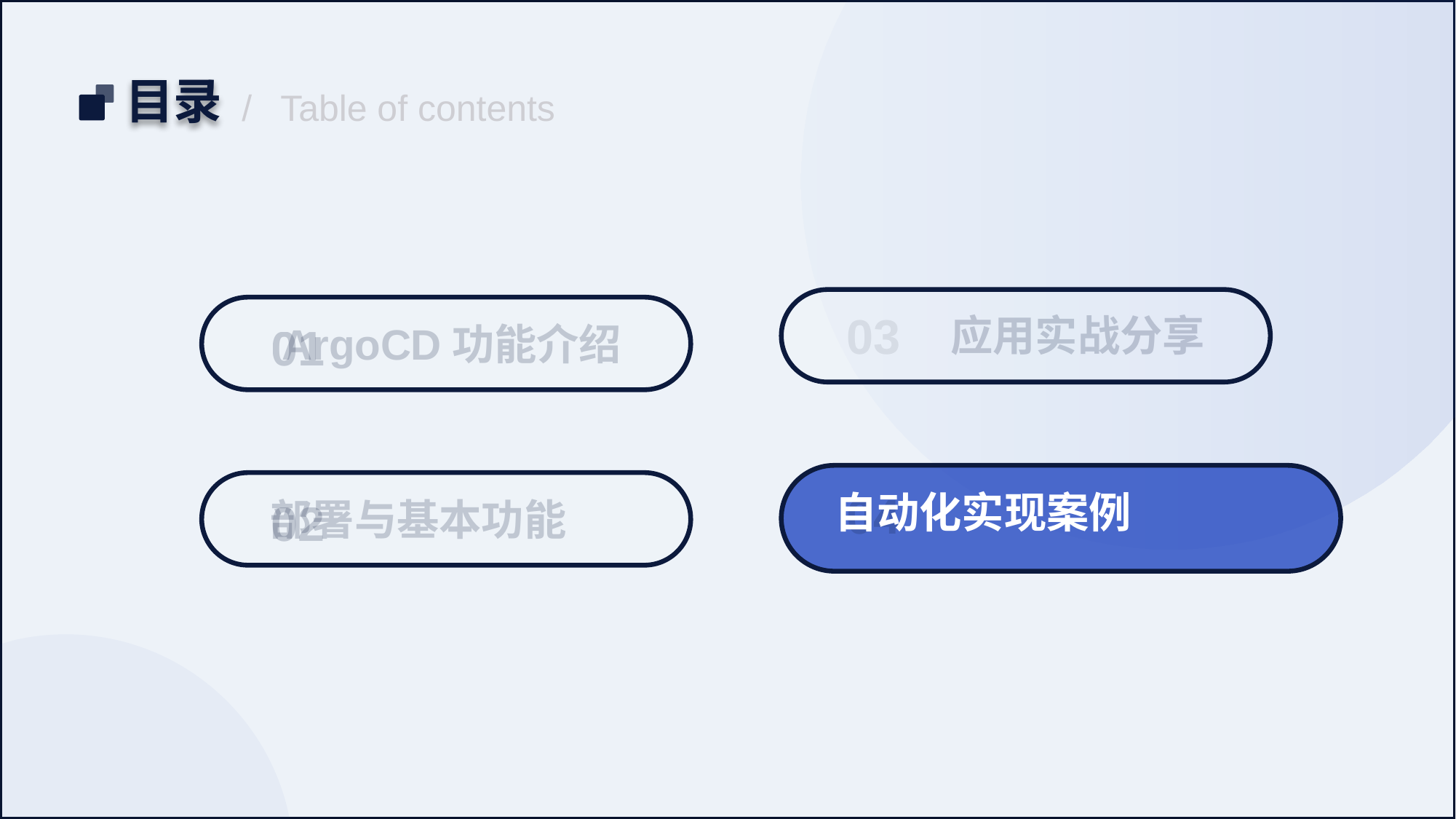

目录
/
Table of contents

01
ArgoCD功能介绍
03
应用实战分享

02
部署与基本功能
04
自动化实现案例